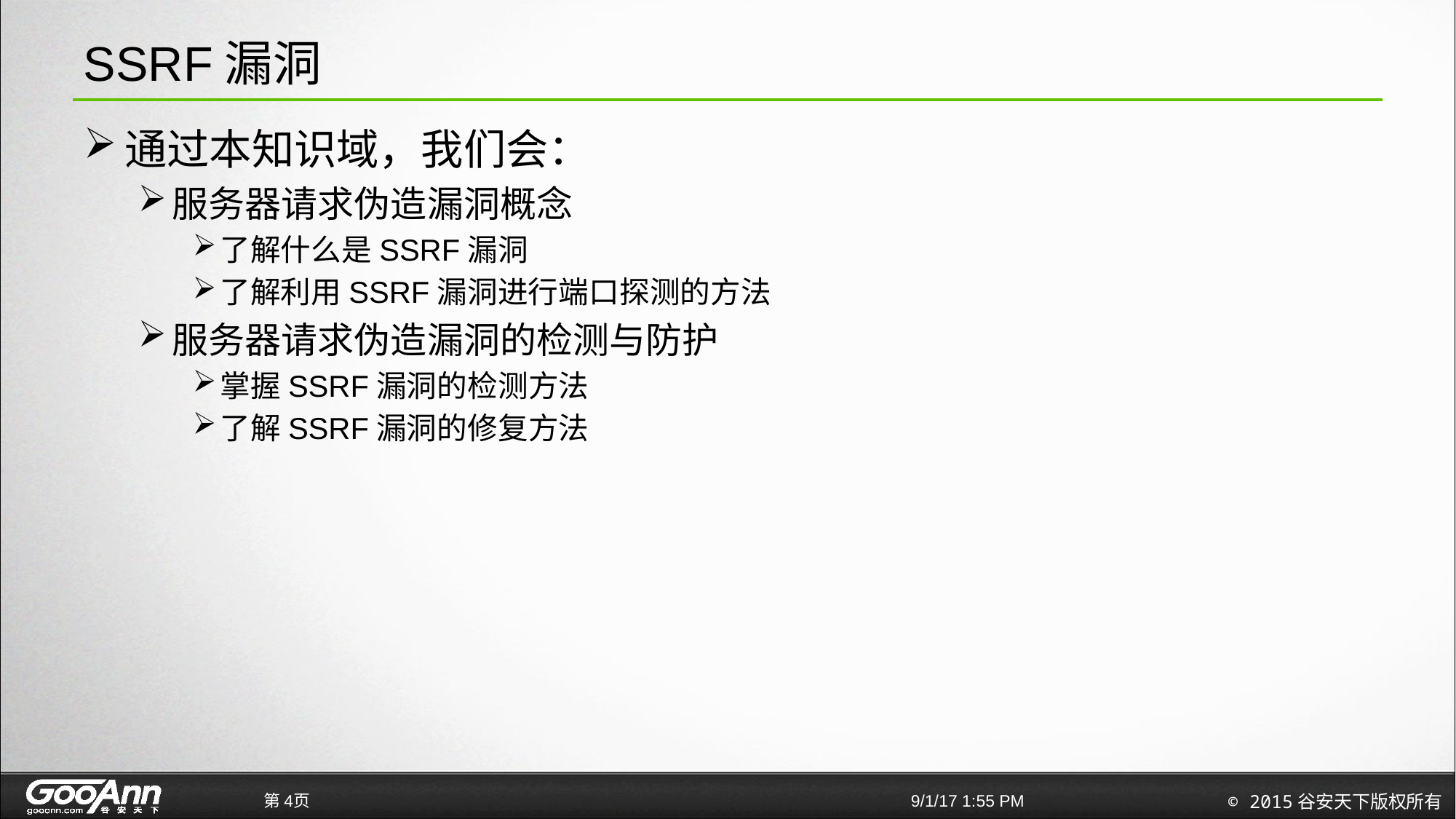

# SSRF漏洞
通过本知识域，我们会：
服务器请求伪造漏洞概念
了解什么是SSRF漏洞
了解利用SSRF漏洞进行端口探测的方法
服务器请求伪造漏洞的检测与防护
掌握SSRF漏洞的检测方法
了解SSRF漏洞的修复方法